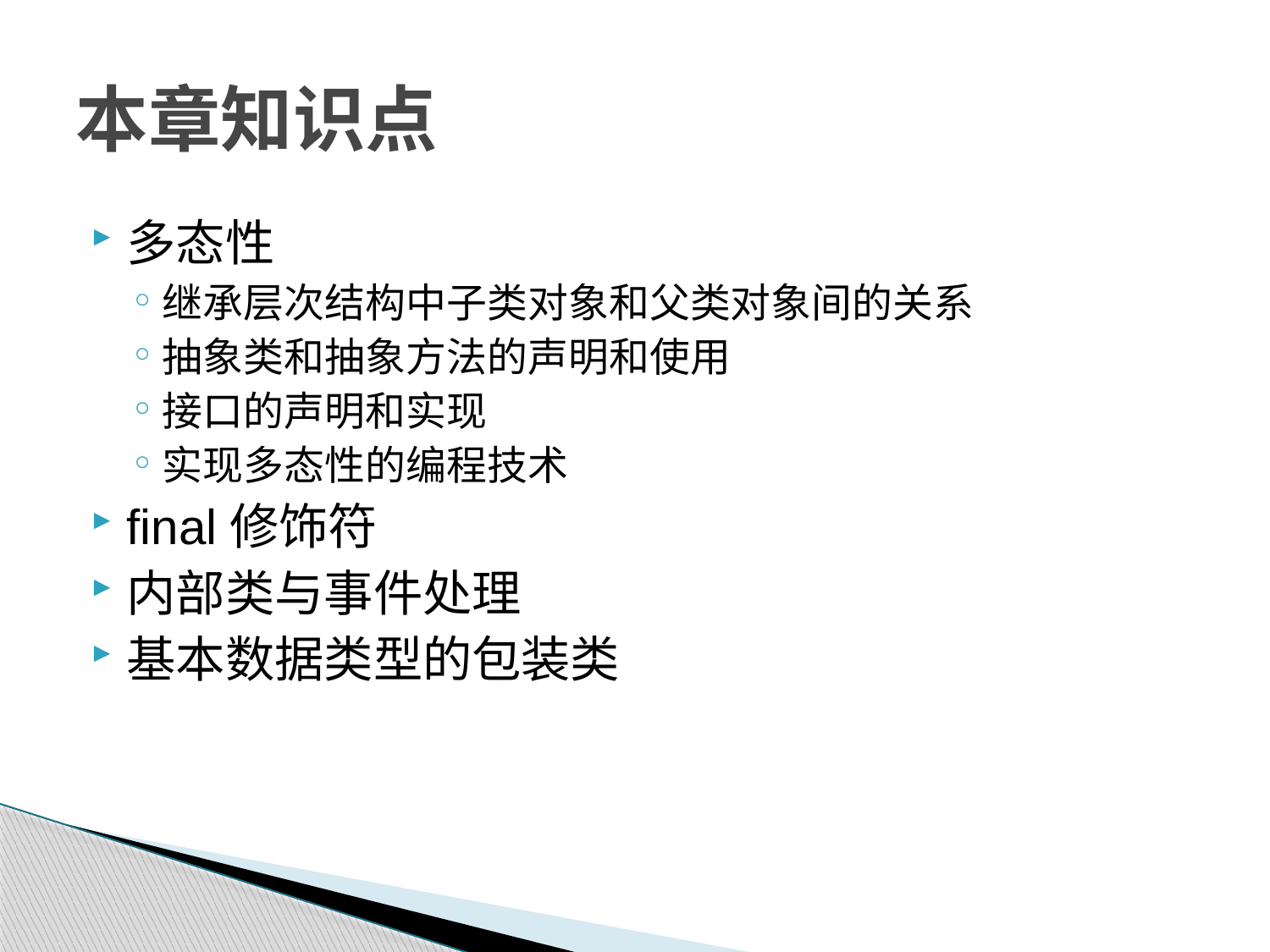

# 本章知识点
多态性
继承层次结构中子类对象和父类对象间的关系
抽象类和抽象方法的声明和使用
接口的声明和实现
实现多态性的编程技术
final修饰符
内部类与事件处理
基本数据类型的包装类